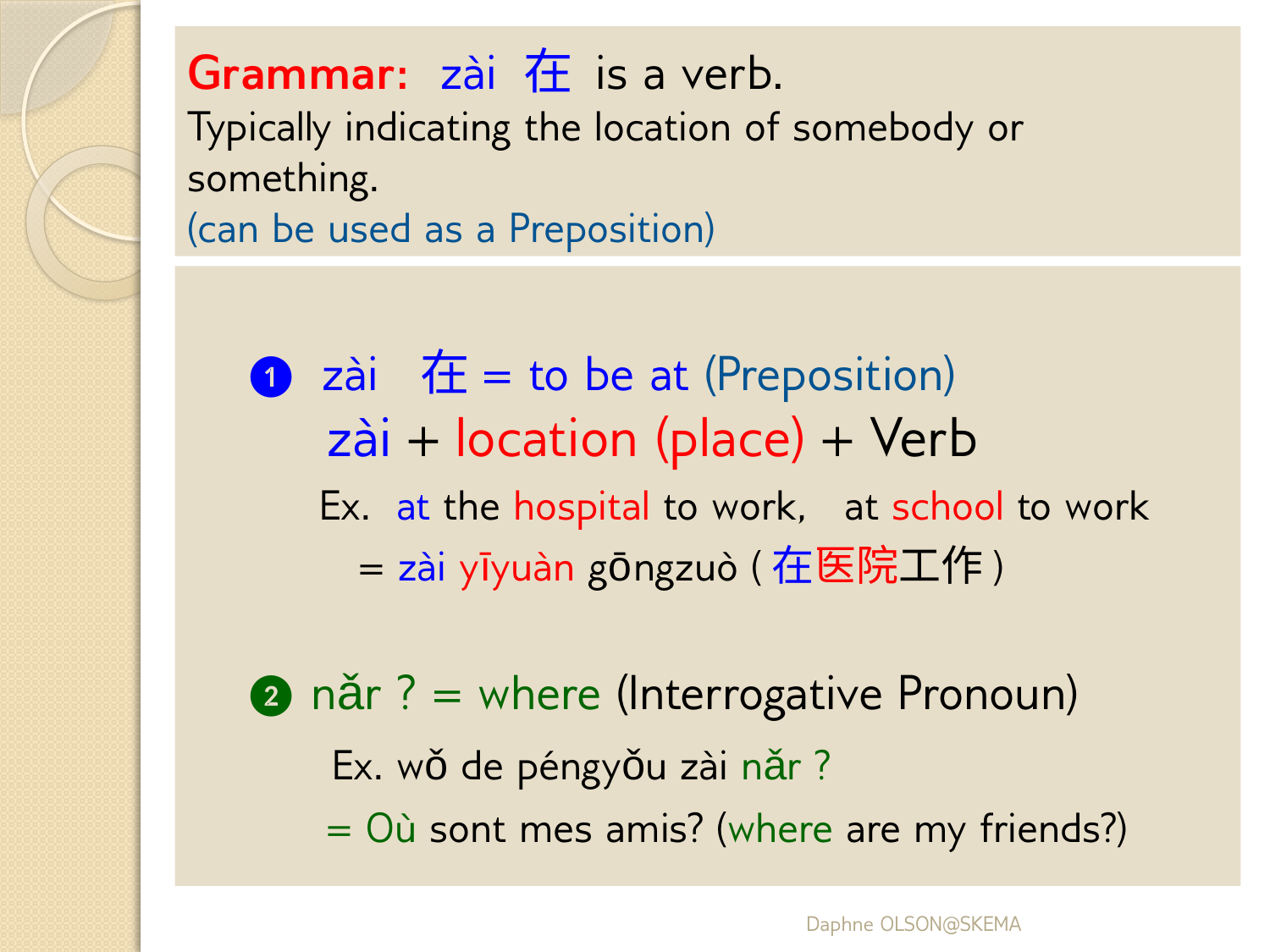

# Grammar:  zài 在 is a verb. Typically indicating the location of somebody or something. (can be used as a Preposition)

❶  zài  在= to be at (Preposition)
   zài + location (place) + Verb
      Ex.  at the hospital to work,   at school to work
         = zài yīyuàn gōngzuò (在医院工作)

    ❷ nǎr ? = where (Interrogative Pronoun)
         Ex. wǒ de péngyǒu zài nǎr ?
          = Où sont mes amis? (where are my friends?)
Daphne OLSON@SKEMA